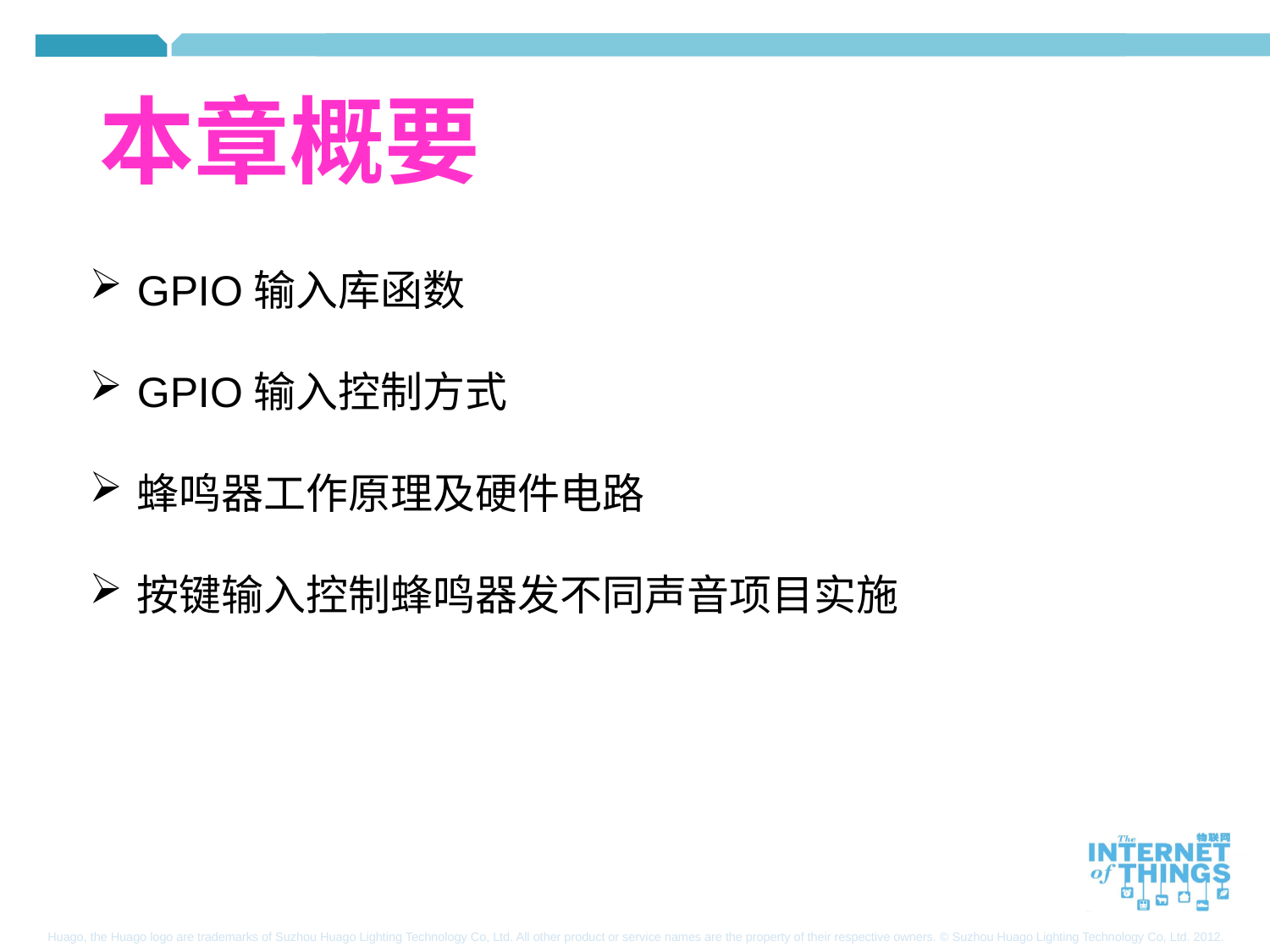

本章概要
GPIO输入库函数
GPIO输入控制方式
蜂鸣器工作原理及硬件电路
按键输入控制蜂鸣器发不同声音项目实施

二传输网络介绍